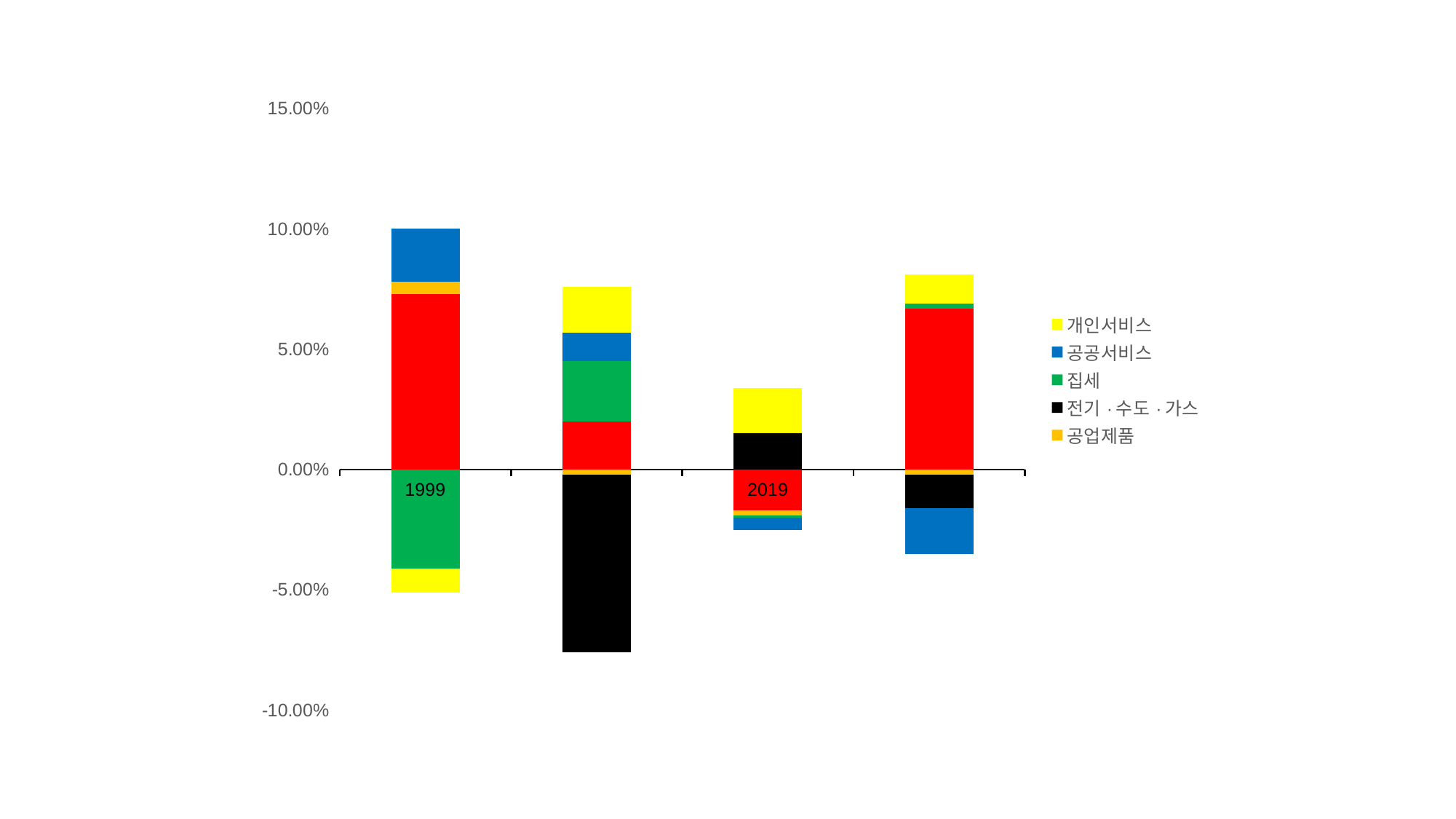

### Chart

| Category | 농축수산물 | 공업제품 | 전기·수도·가스 | 집세 | 공공서비스 | 개인서비스 |
|---|---|---|---|---|---|---|
| 1999 | 0.073 | 0.005 | None | -0.041 | 0.022 | -0.01 |
| 2015 | 0.02 | -0.002 | -0.074 | 0.025 | 0.012 | 0.019 |
| 2019 | -0.017 | -0.002 | 0.015 | -0.001 | -0.005 | 0.019 |
| 2020 | 0.067 | -0.002 | -0.014 | 0.002 | -0.019 | 0.012 |